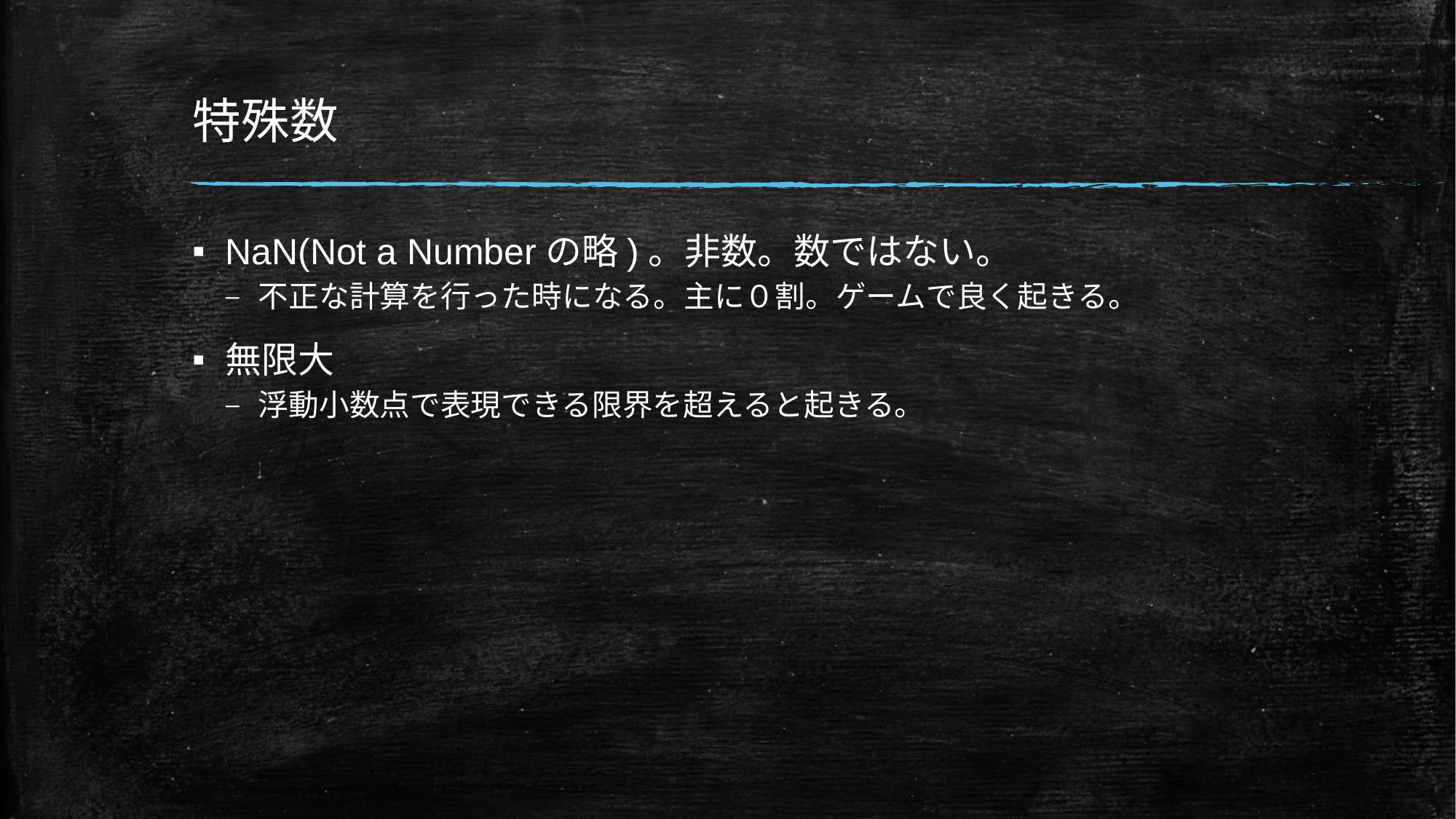

# 特殊数
NaN(Not a Numberの略)。非数。数ではない。
不正な計算を行った時になる。主に０割。ゲームで良く起きる。
無限大
浮動小数点で表現できる限界を超えると起きる。